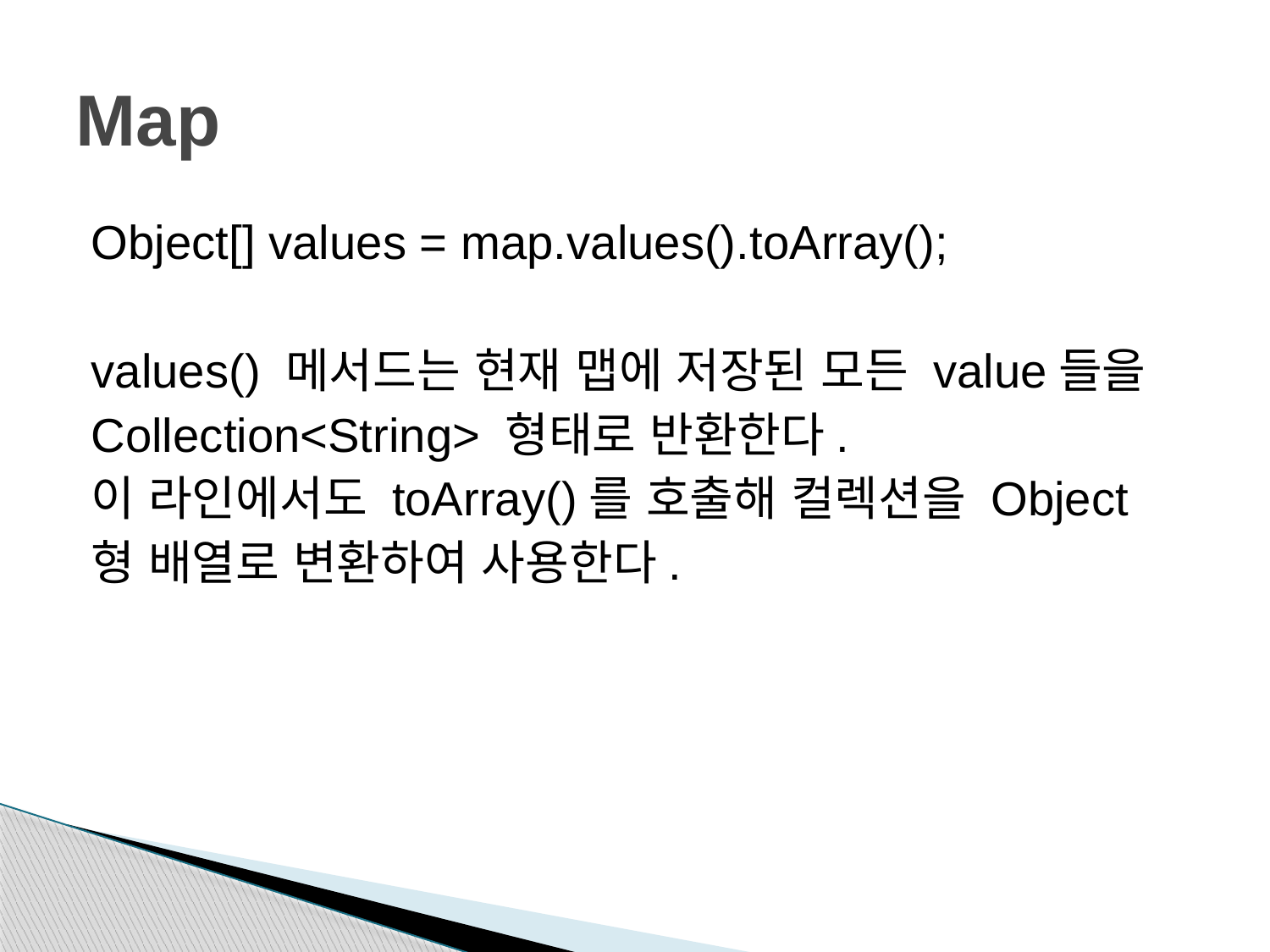

# Map
Object[] values = map.values().toArray();

values() 메서드는 현재 맵에 저장된 모든 value들을
Collection<String> 형태로 반환한다.
이 라인에서도 toArray()를 호출해 컬렉션을 Object
형 배열로 변환하여 사용한다.